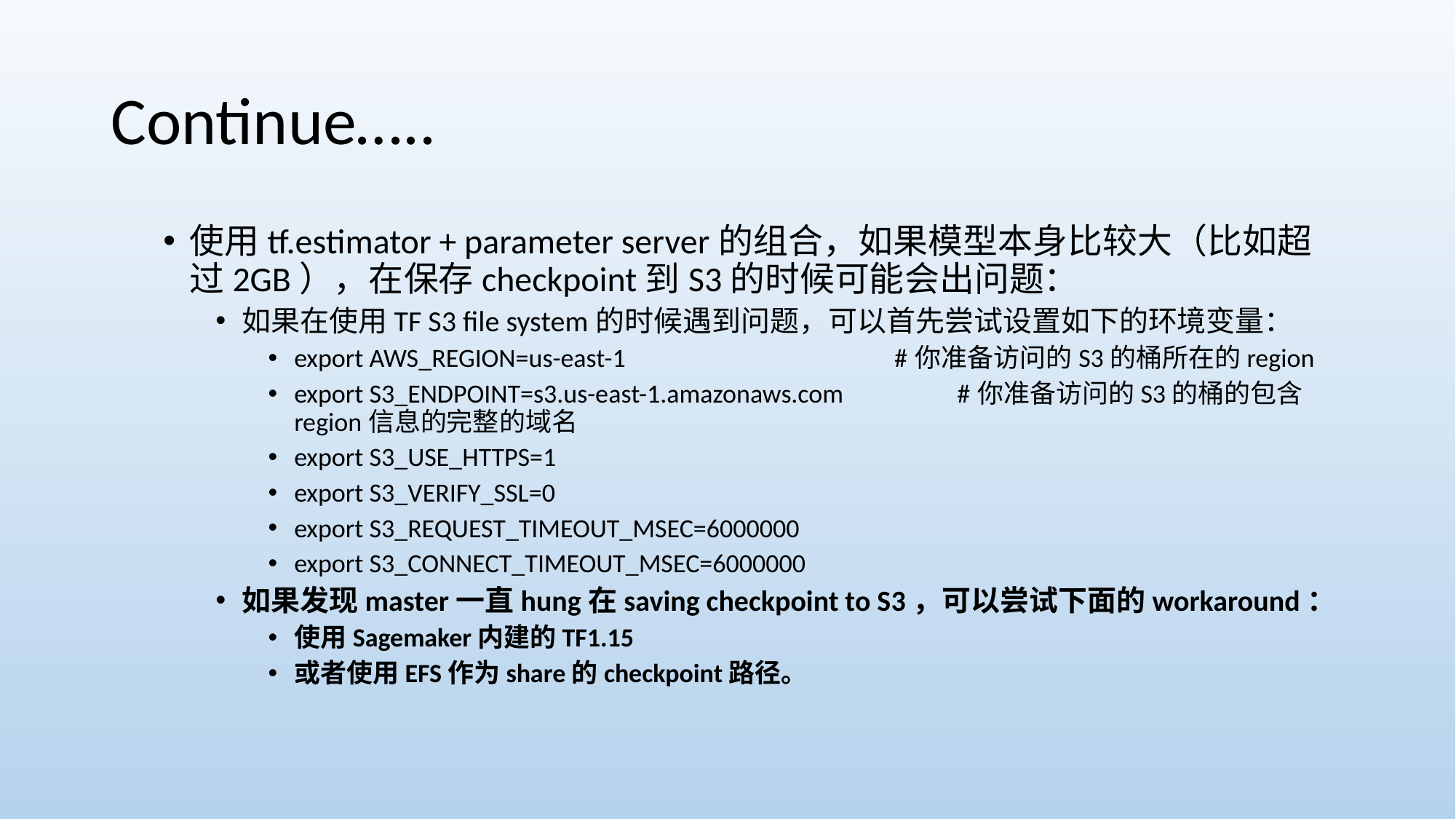

# Continue…..
使用tf.estimator + parameter server的组合，如果模型本身比较大（比如超过2GB），在保存checkpoint到S3的时候可能会出问题：
如果在使用TF S3 file system的时候遇到问题，可以首先尝试设置如下的环境变量：
export AWS_REGION=us-east-1                                             #你准备访问的S3的桶所在的region
export S3_ENDPOINT=s3.us-east-1.amazonaws.com                   #你准备访问的S3的桶的包含region信息的完整的域名
export S3_USE_HTTPS=1
export S3_VERIFY_SSL=0
export S3_REQUEST_TIMEOUT_MSEC=6000000
export S3_CONNECT_TIMEOUT_MSEC=6000000
如果发现master一直hung在saving checkpoint to S3，可以尝试下面的workaround：
使用Sagemaker内建的TF1.15
或者使用EFS作为share的checkpoint路径。